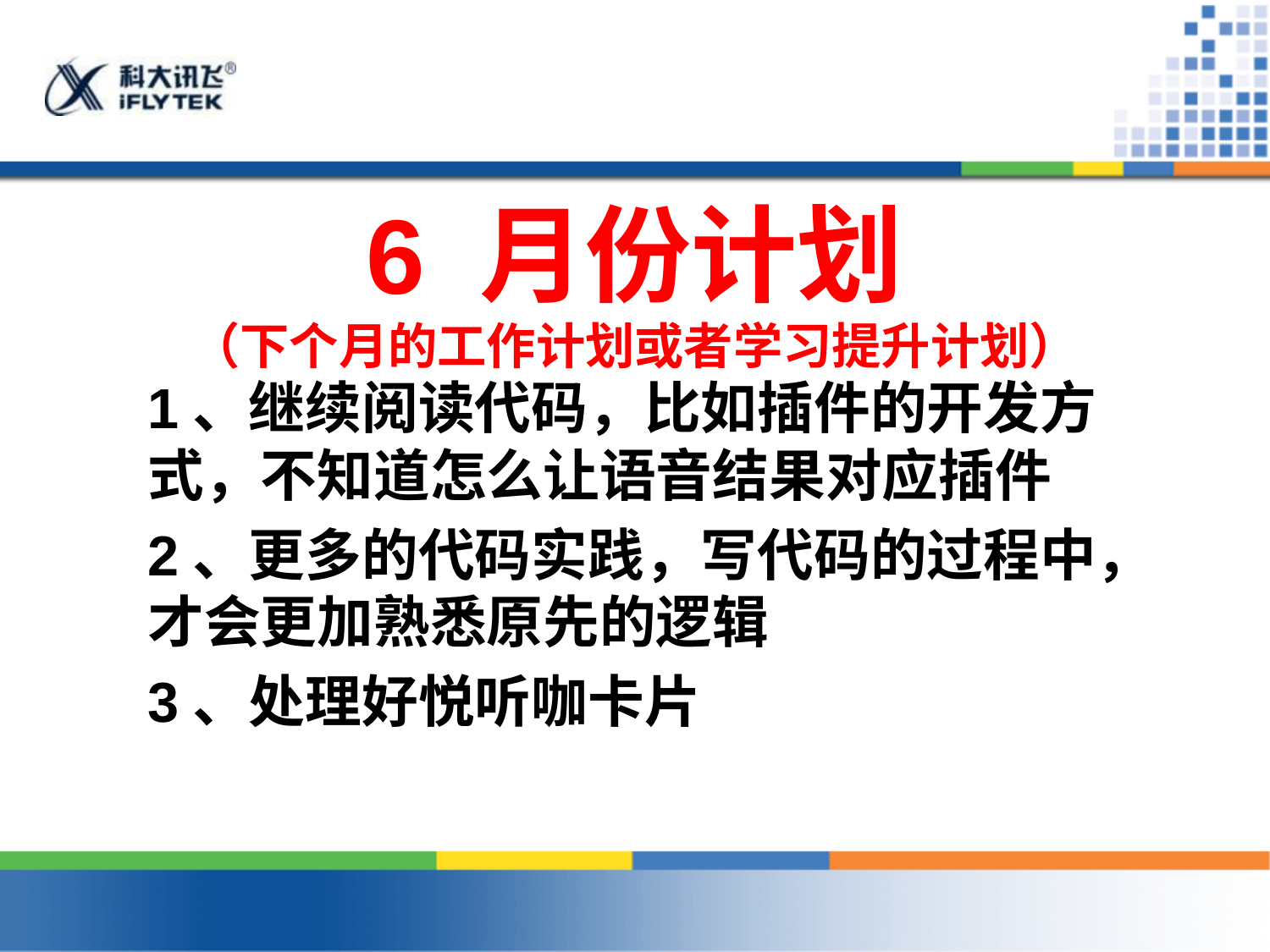

# 6 月份计划 （下个月的工作计划或者学习提升计划）
1、继续阅读代码，比如插件的开发方式，不知道怎么让语音结果对应插件
2、更多的代码实践，写代码的过程中，才会更加熟悉原先的逻辑
3、处理好悦听咖卡片